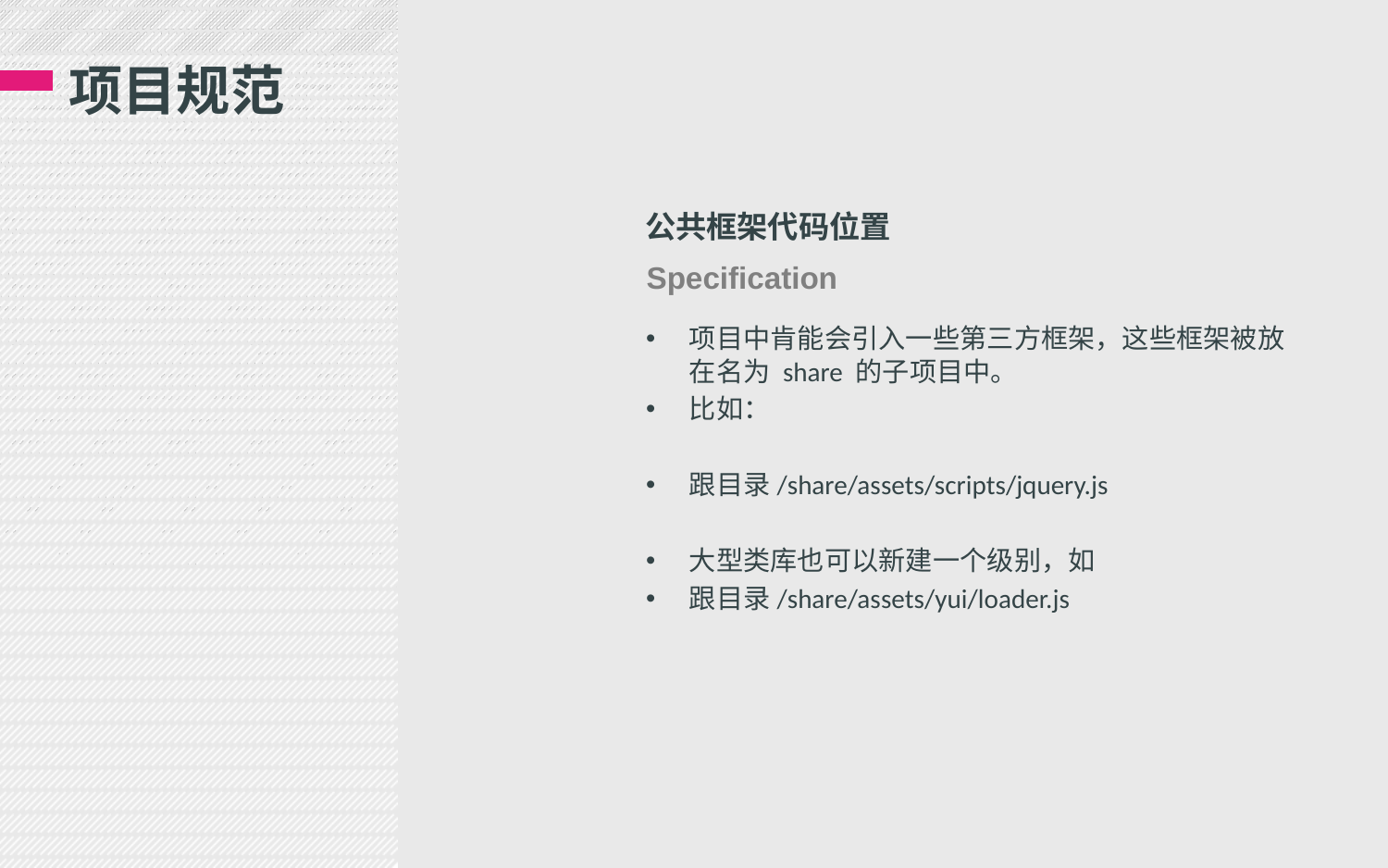

# 项目规范
公共框架代码位置
Specification

项目中肯能会引入一些第三方框架，这些框架被放在名为 share 的子项目中。
比如：

跟目录/share/assets/scripts/jquery.js

大型类库也可以新建一个级别，如
跟目录/share/assets/yui/loader.js